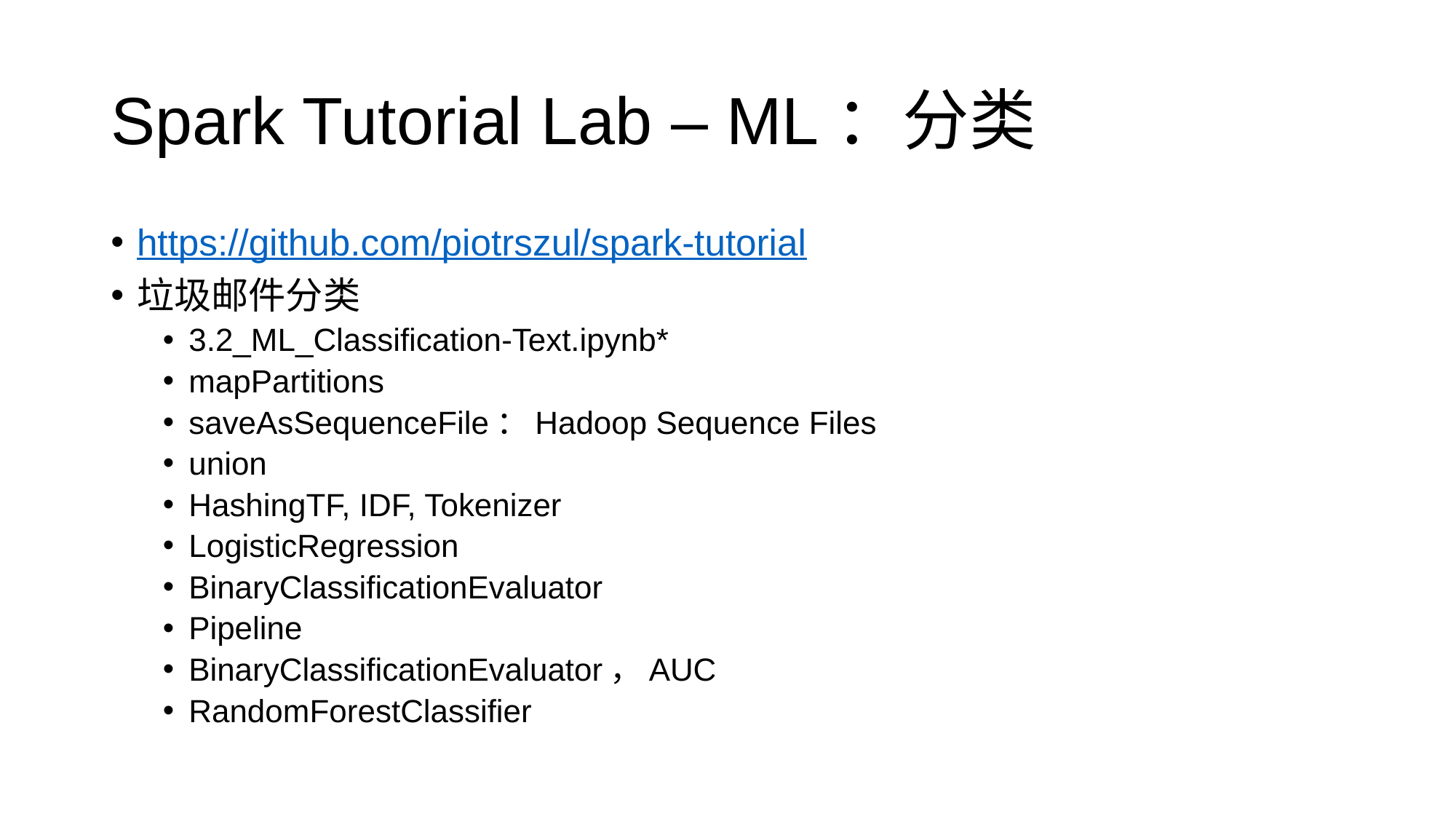

# Spark Tutorial Lab – ML：分类
https://github.com/piotrszul/spark-tutorial
垃圾邮件分类
3.2_ML_Classification-Text.ipynb*
mapPartitions
saveAsSequenceFile：Hadoop Sequence Files
union
HashingTF, IDF, Tokenizer
LogisticRegression
BinaryClassificationEvaluator
Pipeline
BinaryClassificationEvaluator，AUC
RandomForestClassifier